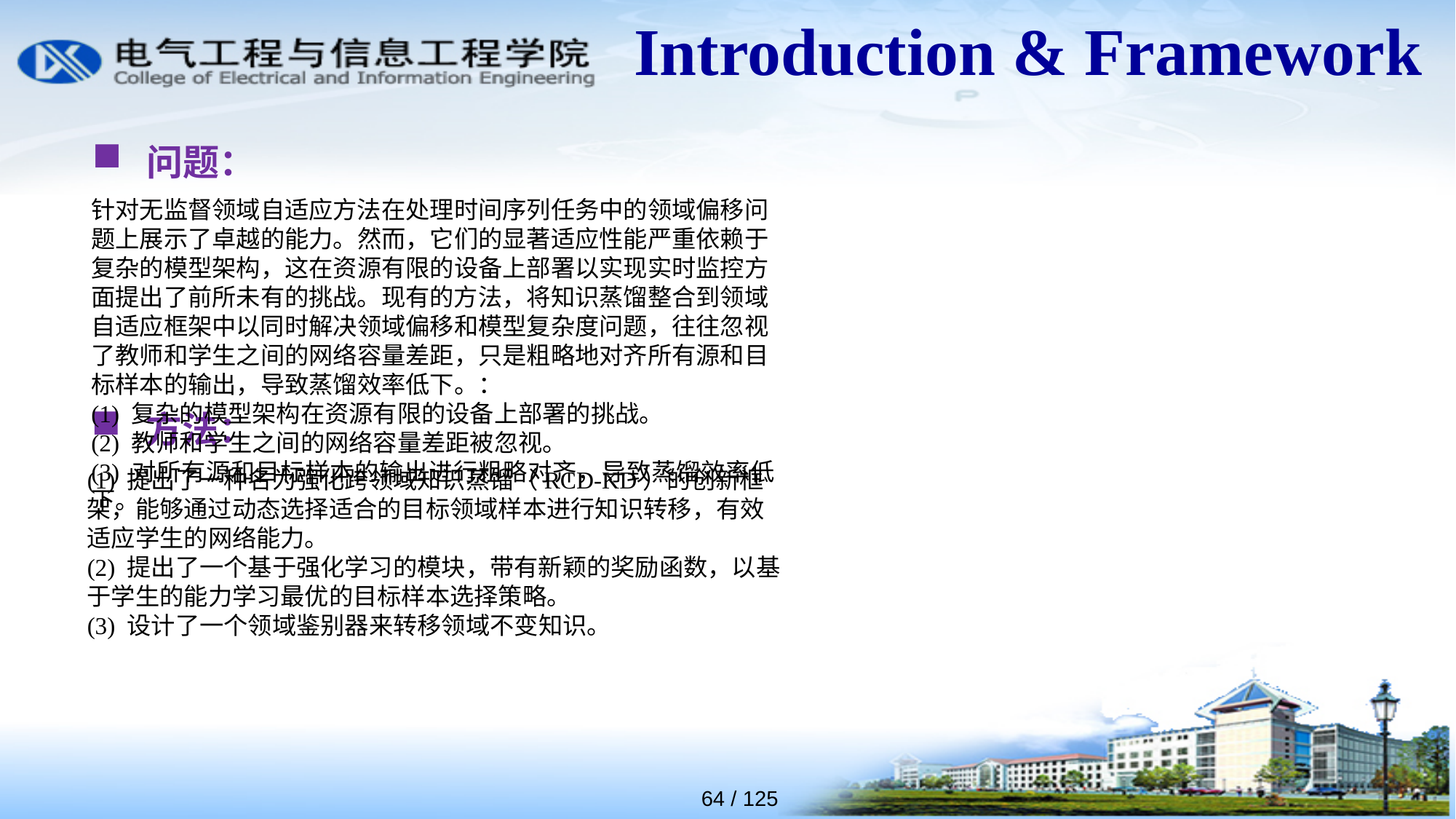

Introduction & Framework
问题：
针对无监督领域自适应方法在处理时间序列任务中的领域偏移问题上展示了卓越的能力。然而，它们的显著适应性能严重依赖于复杂的模型架构，这在资源有限的设备上部署以实现实时监控方面提出了前所未有的挑战。现有的方法，将知识蒸馏整合到领域自适应框架中以同时解决领域偏移和模型复杂度问题，往往忽视了教师和学生之间的网络容量差距，只是粗略地对齐所有源和目标样本的输出，导致蒸馏效率低下。：
(1) 复杂的模型架构在资源有限的设备上部署的挑战。
(2) 教师和学生之间的网络容量差距被忽视。
(3) 对所有源和目标样本的输出进行粗略对齐，导致蒸馏效率低下。
方法：
(1) 提出了一种名为强化跨领域知识蒸馏（RCD-KD）的创新框架，能够通过动态选择适合的目标领域样本进行知识转移，有效适应学生的网络能力。
(2) 提出了一个基于强化学习的模块，带有新颖的奖励函数，以基于学生的能力学习最优的目标样本选择策略。
(3) 设计了一个领域鉴别器来转移领域不变知识。
64 / 125